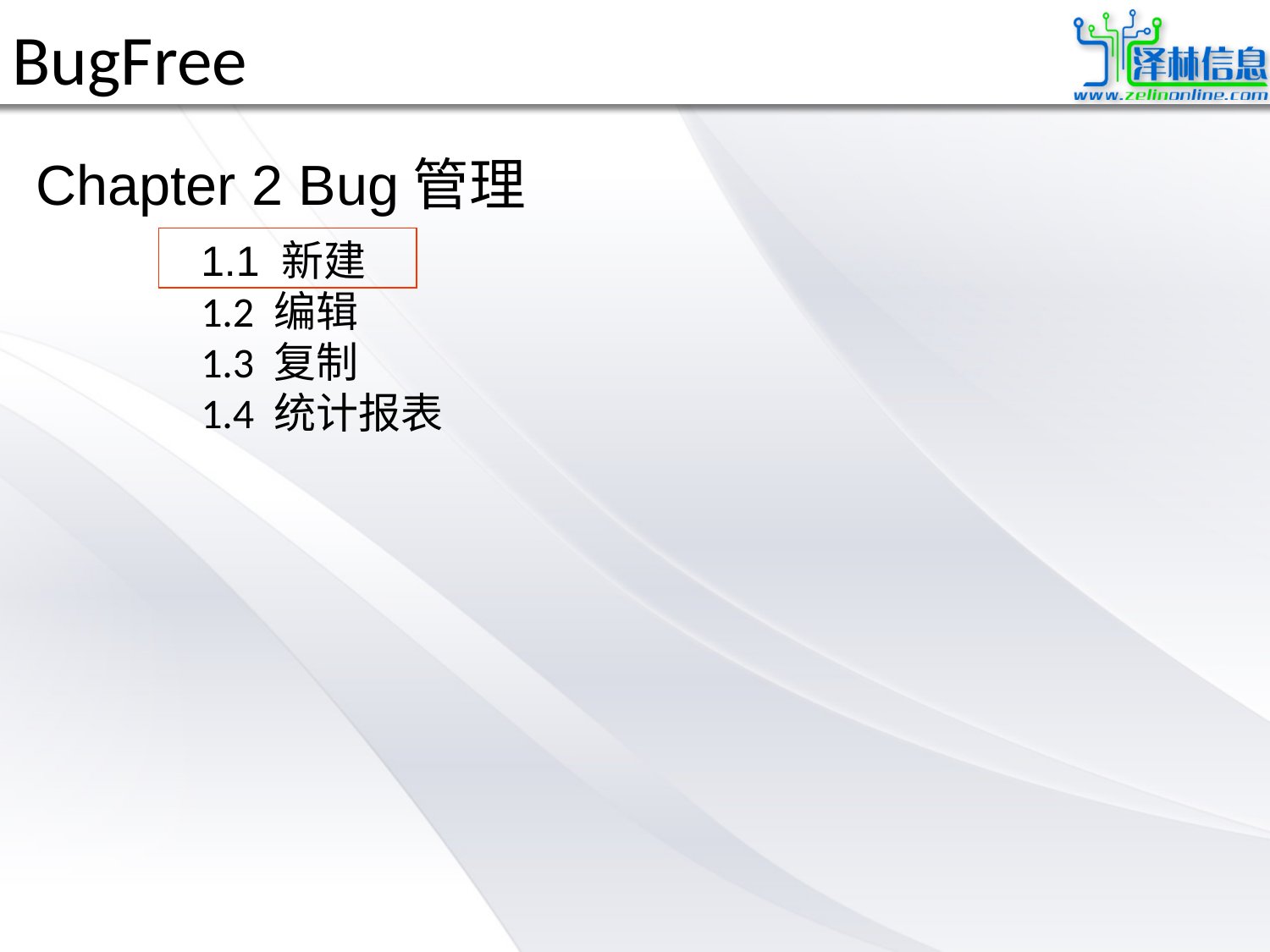

# BugFree
Chapter 2 Bug管理

1.1 新建
1.2 编辑
1.3 复制
1.4 统计报表